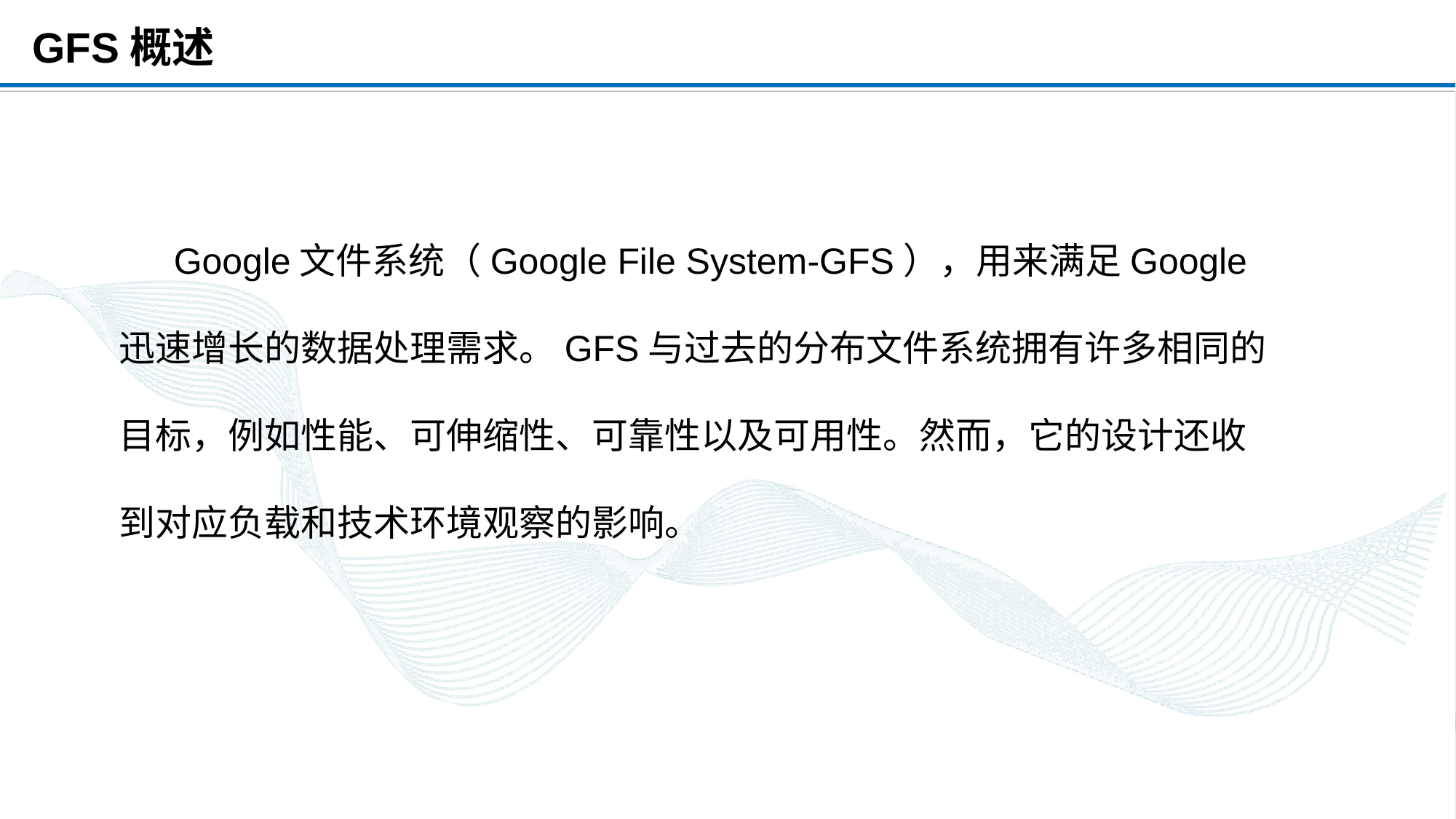

# GFS概述
Google文件系统（Google File System-GFS），用来满足Google迅速增长的数据处理需求。GFS与过去的分布文件系统拥有许多相同的目标，例如性能、可伸缩性、可靠性以及可用性。然而，它的设计还收到对应负载和技术环境观察的影响。